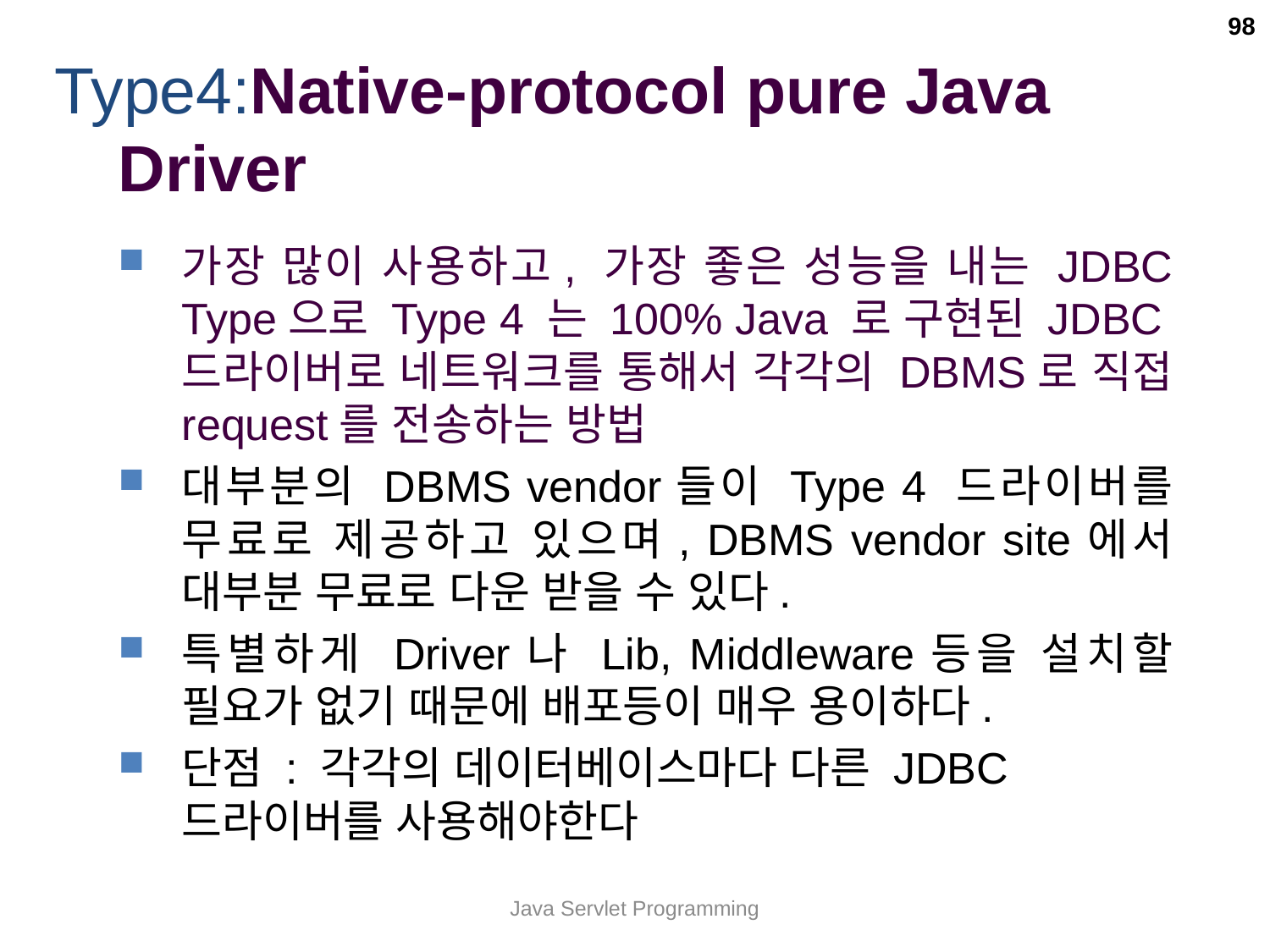

98
Type4:Native-protocol pure Java Driver
가장 많이 사용하고, 가장 좋은 성능을 내는 JDBC Type으로 Type 4 는 100% Java 로 구현된 JDBC드라이버로 네트워크를 통해서 각각의 DBMS로 직접 request를 전송하는 방법
대부분의 DBMS vendor들이 Type 4 드라이버를 무료로 제공하고 있으며, DBMS vendor site에서 대부분 무료로 다운 받을 수 있다.
특별하게 Driver나 Lib, Middleware등을 설치할 필요가 없기 때문에 배포등이 매우 용이하다.
단점 : 각각의 데이터베이스마다 다른 JDBC 드라이버를 사용해야한다
Java Servlet Programming